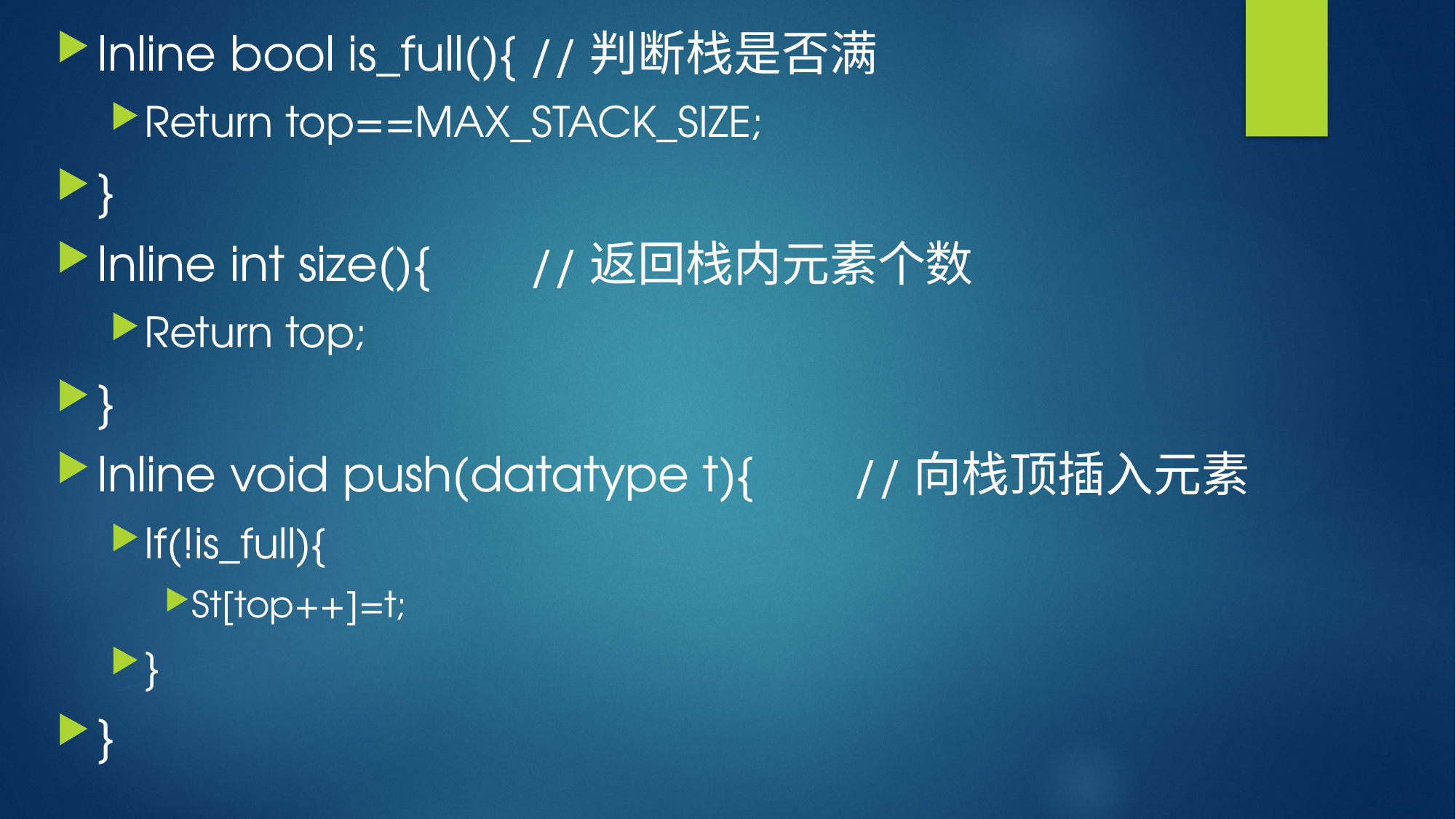

Inline bool is_full(){					//判断栈是否满
Return top==MAX_STACK_SIZE;
}
Inline int size(){							//返回栈内元素个数
Return top;
}
Inline void push(datatype t){	//向栈顶插入元素
If(!is_full){
St[top++]=t;
}
}